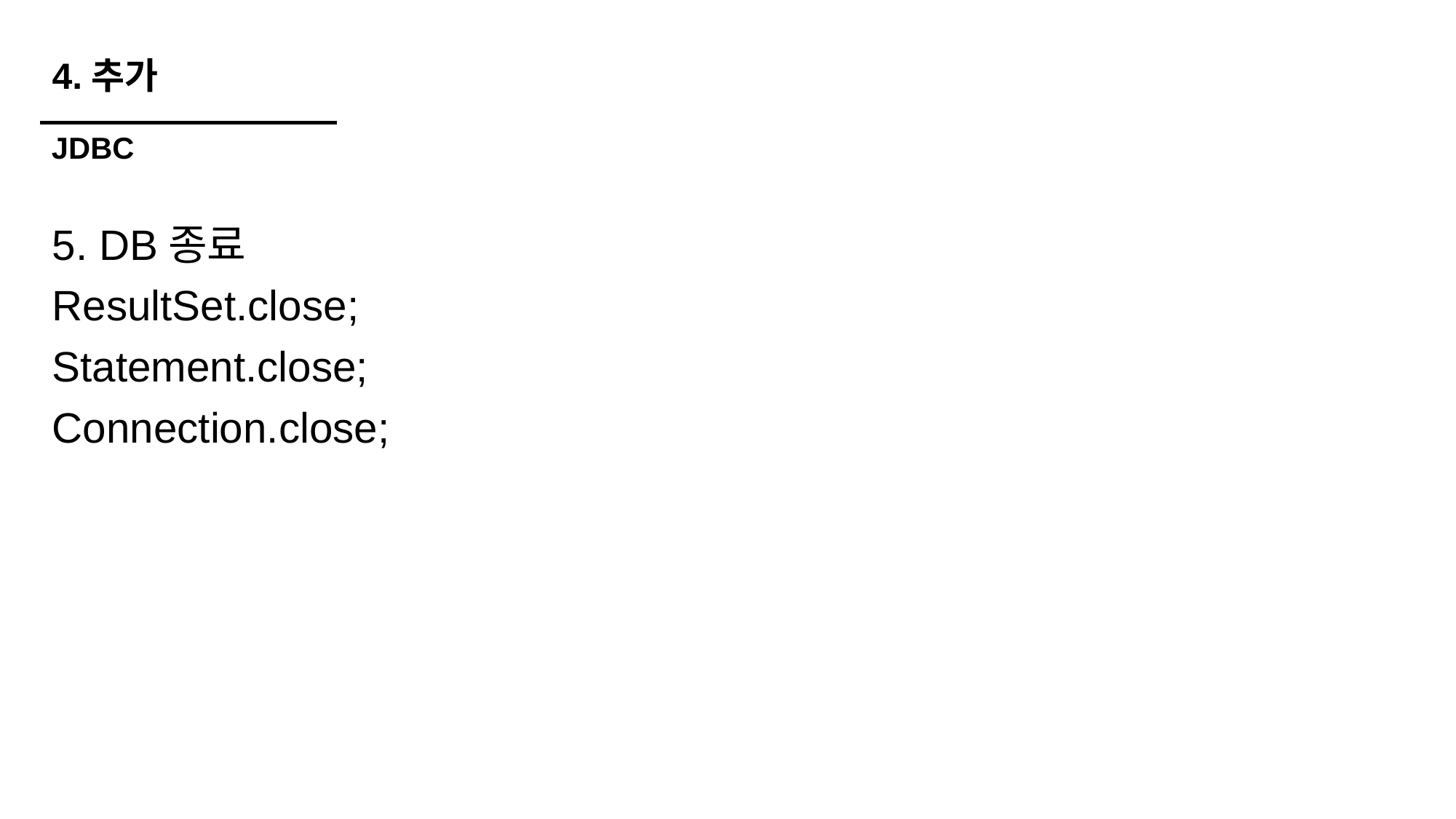

# 4.추가
JDBC
5. DB종료
ResultSet.close;
Statement.close;
Connection.close;